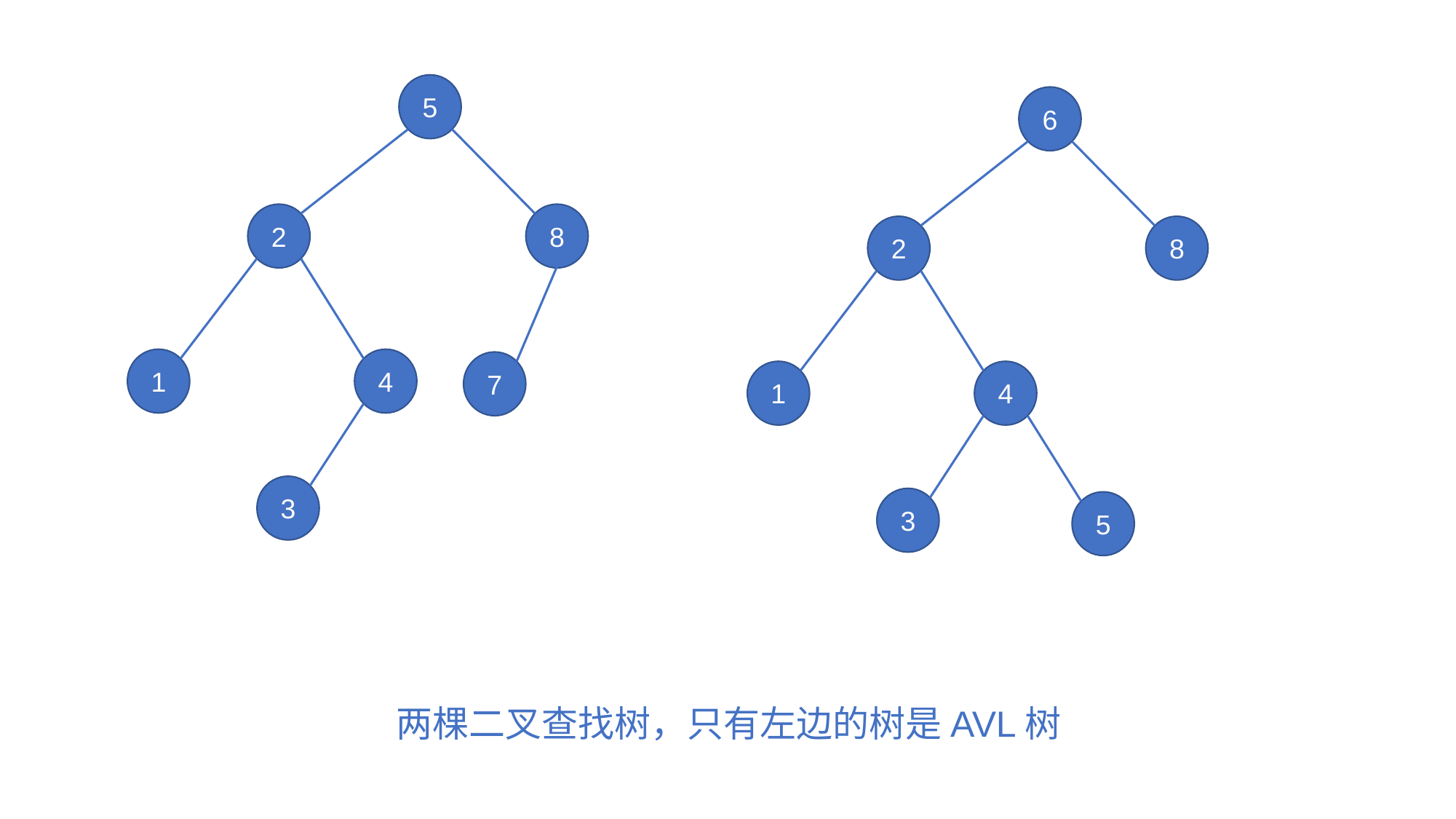

5
6
2
8
2
8
1
4
7
1
4
3
3
5
两棵二叉查找树，只有左边的树是AVL树